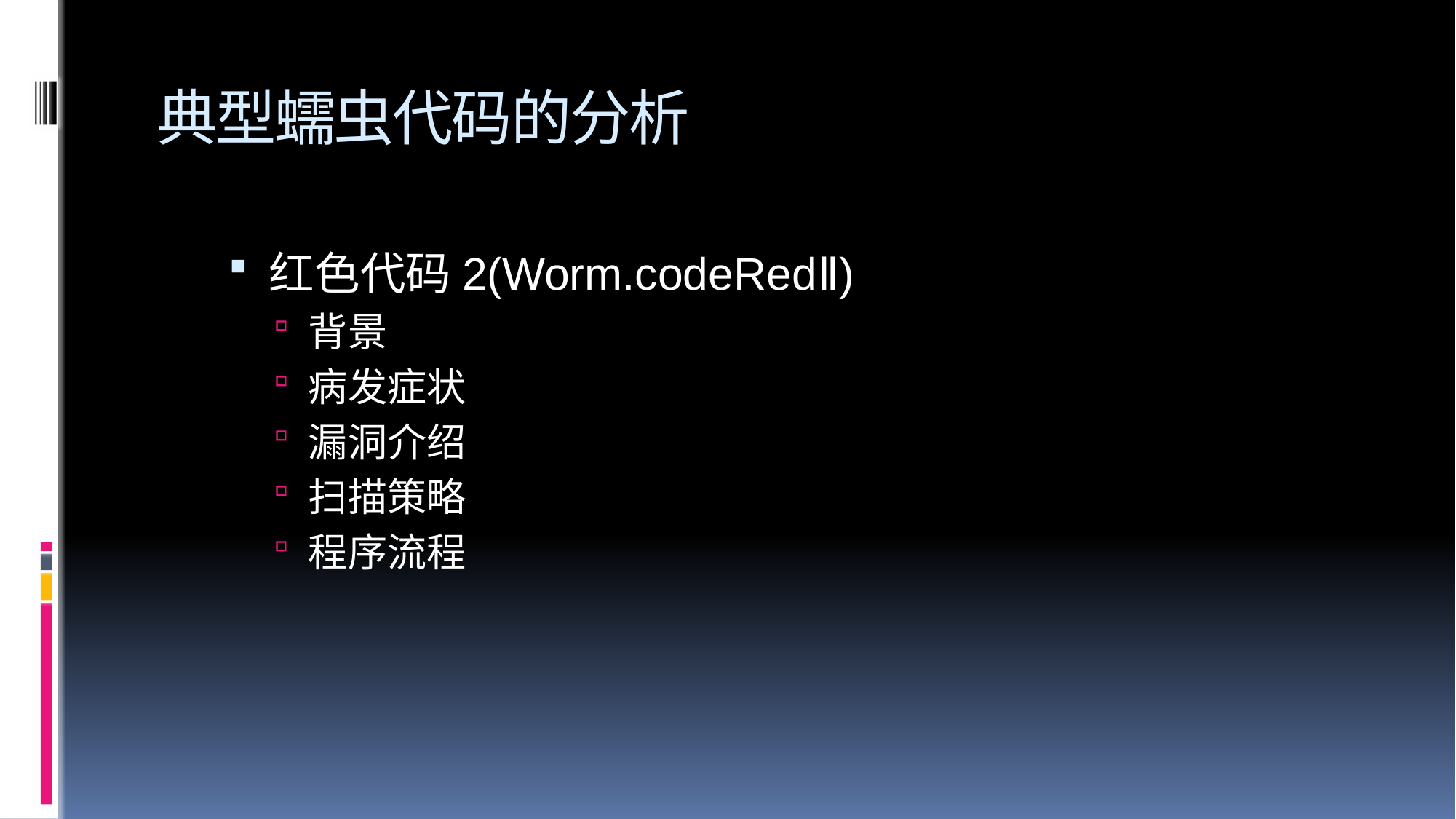

# 典型蠕虫代码的分析
红色代码2(Worm.codeRedⅡ)
背景
病发症状
漏洞介绍
扫描策略
程序流程